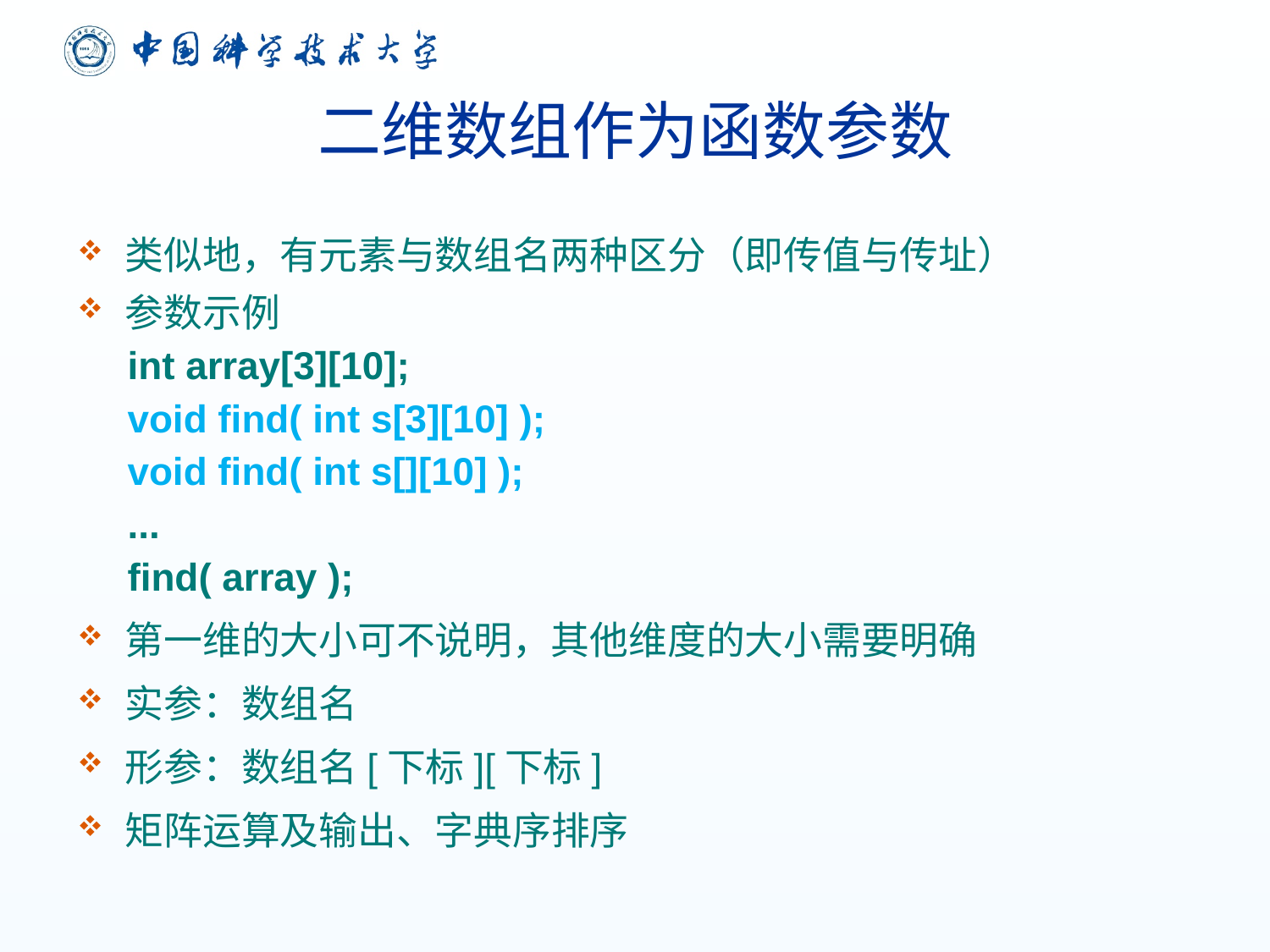

二维数组作为函数参数
类似地，有元素与数组名两种区分（即传值与传址）
参数示例
int array[3][10];
void find( int s[3][10] );
void find( int s[][10] );
...
find( array );
第一维的大小可不说明，其他维度的大小需要明确
实参：数组名
形参：数组名[下标][下标]
矩阵运算及输出、字典序排序